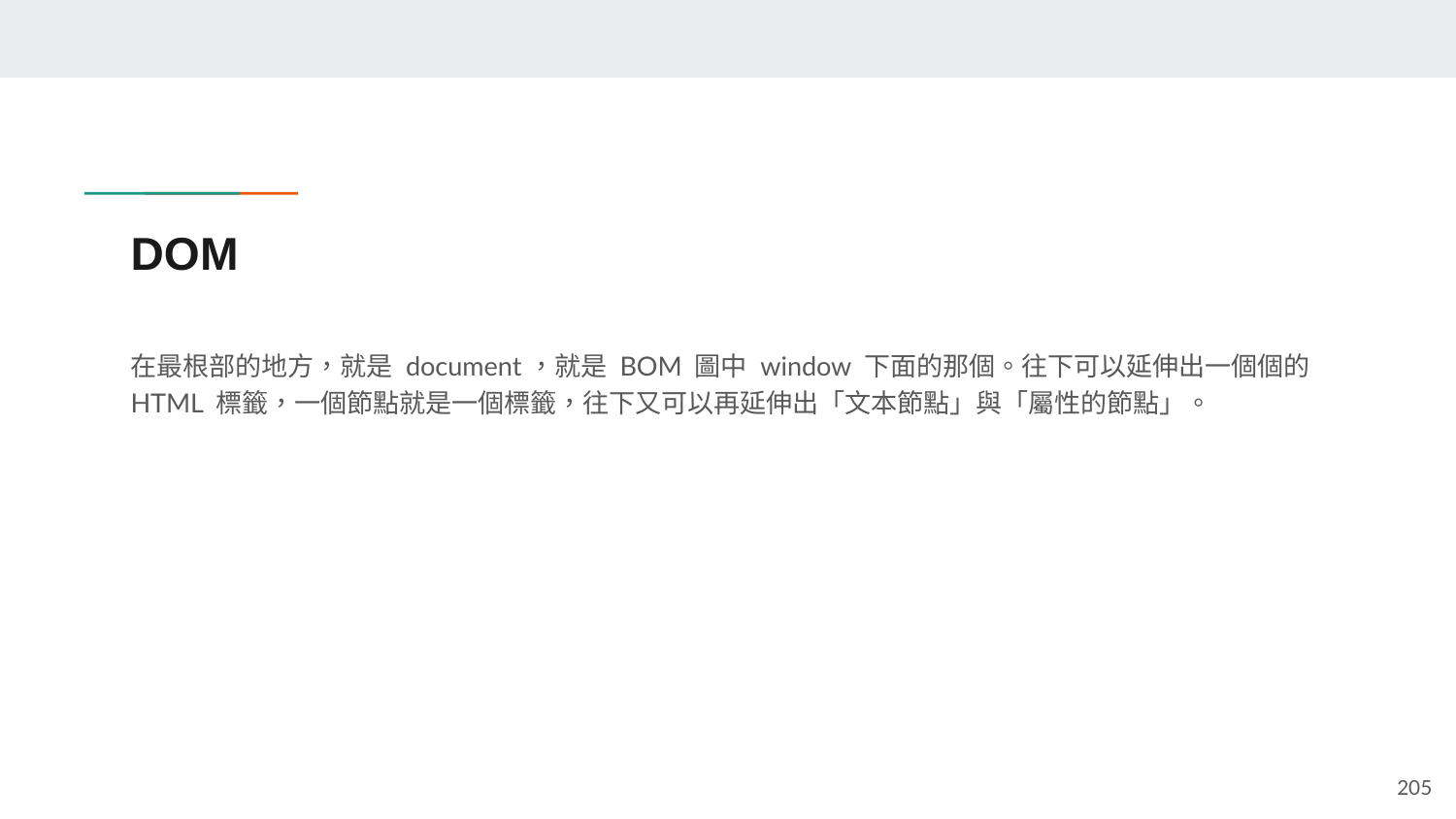

# DOM
在最根部的地方，就是 document，就是 BOM 圖中 window 下面的那個。往下可以延伸出一個個的 HTML 標籤，一個節點就是一個標籤，往下又可以再延伸出「文本節點」與「屬性的節點」。
205